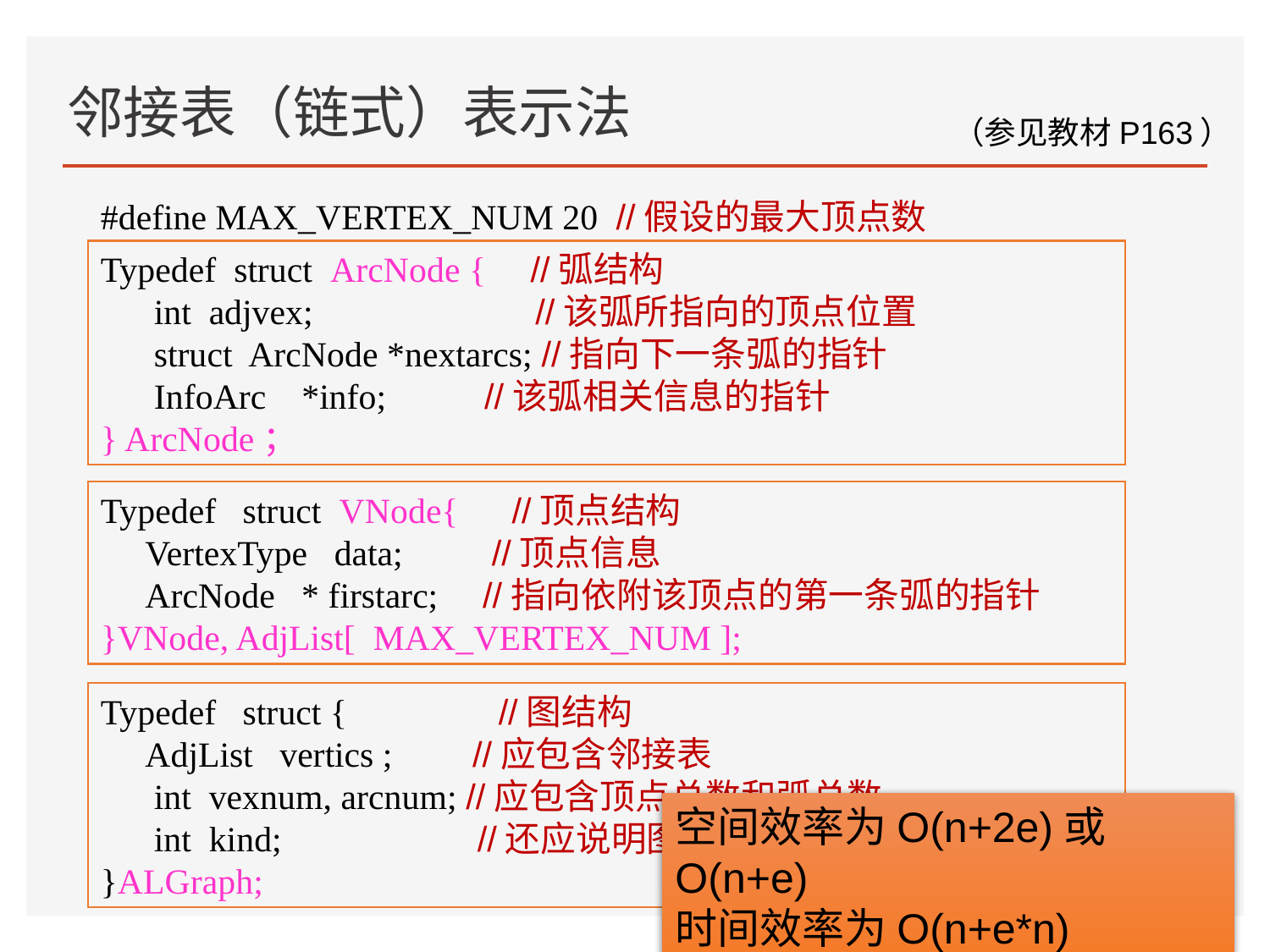

# 邻接表（链式）表示法
（参见教材P163）
#define MAX_VERTEX_NUM 20  //假设的最大顶点数
Typedef  struct  ArcNode {     //弧结构
      int  adjvex;                         //该弧所指向的顶点位置
      struct  ArcNode *nextarcs; //指向下一条弧的指针
      InfoArc    *info;           //该弧相关信息的指针
} ArcNode；
Typedef   struct  VNode{      //顶点结构
     VertexType   data;          //顶点信息
     ArcNode   * firstarc;     //指向依附该顶点的第一条弧的指针
}VNode, AdjList[  MAX_VERTEX_NUM ];
Typedef   struct {                 //图结构
     AdjList   vertics ;         //应包含邻接表
      int  vexnum, arcnum; //应包含顶点总数和弧总数
      int  kind;                      //还应说明图的种类（用标志）
}ALGraph;
空间效率为O(n+2e)或O(n+e)
时间效率为O(n+e*n)